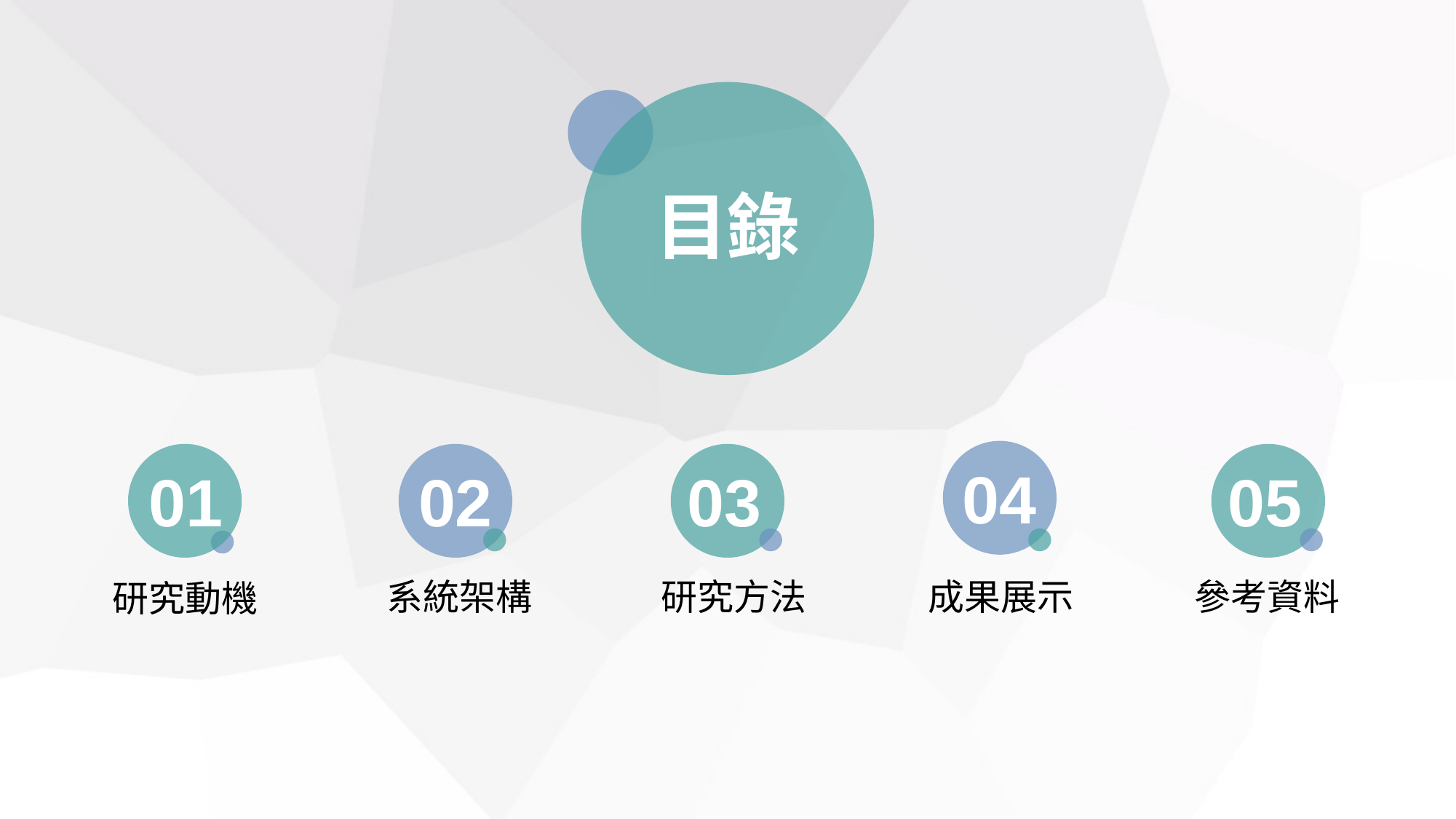

目錄

04
01
02
03
05

系統架構
研究方法

成果展示
參考資料

研究動機